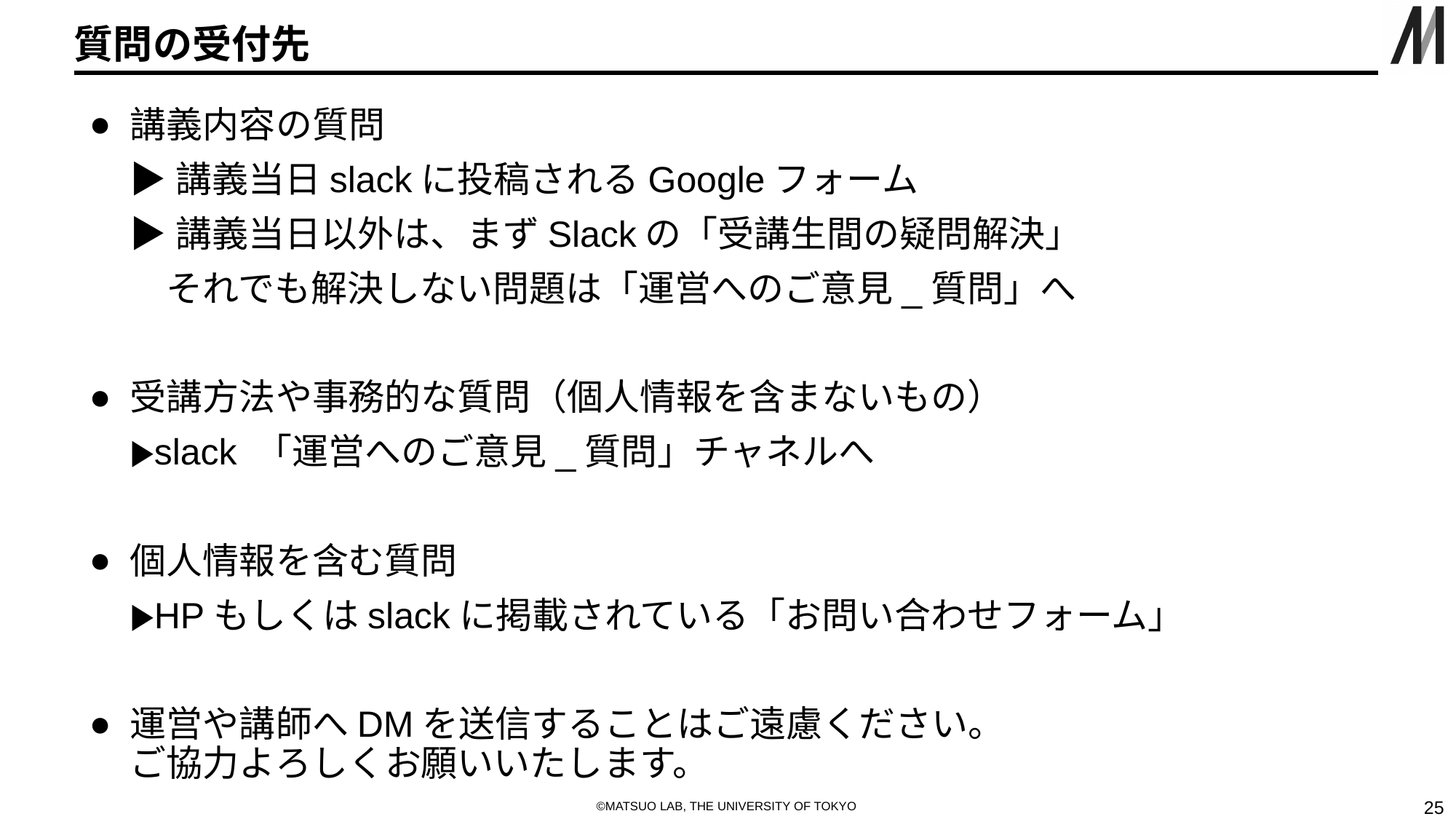

# 質問の受付先
講義内容の質問
▶️講義当日slackに投稿されるGoogleフォーム
▶️講義当日以外は、まずSlackの「受講生間の疑問解決」
　それでも解決しない問題は「運営へのご意見_質問」へ

受講方法や事務的な質問（個人情報を含まないもの）
▶️slack 「運営へのご意見_質問」チャネルへ

個人情報を含む質問
▶️HPもしくはslackに掲載されている「お問い合わせフォーム」

運営や講師へDMを送信することはご遠慮ください。
ご協力よろしくお願いいたします。

25